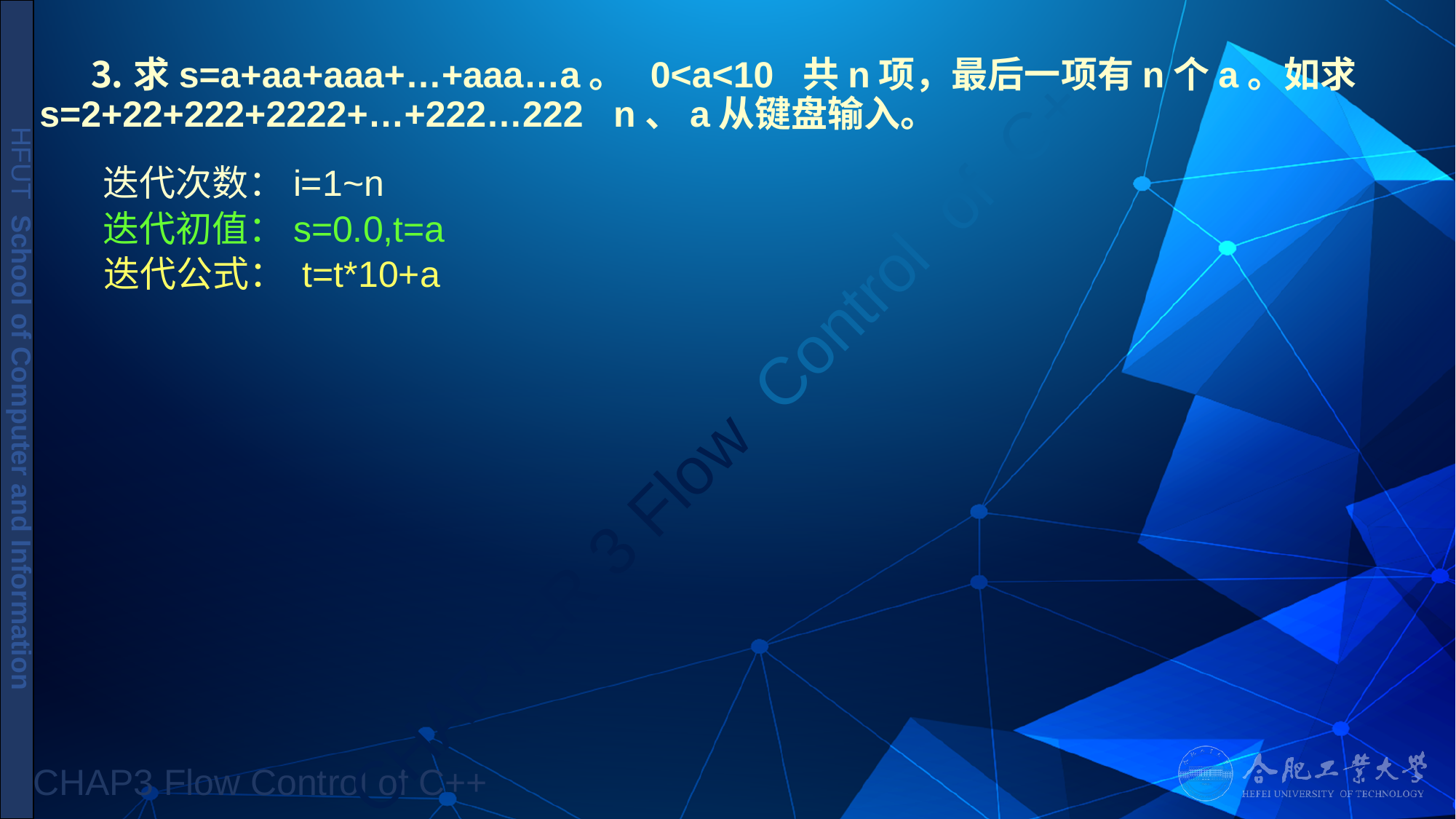

# ⒊求s=a+aa+aaa+…+aaa…a。  0<a<10  共n项，最后一项有n个a。如求s=2+22+222+2222+…+222…222   n、a从键盘输入。
迭代次数：i=1~n
迭代初值：s=0.0,t=a
迭代公式： t=t*10+a